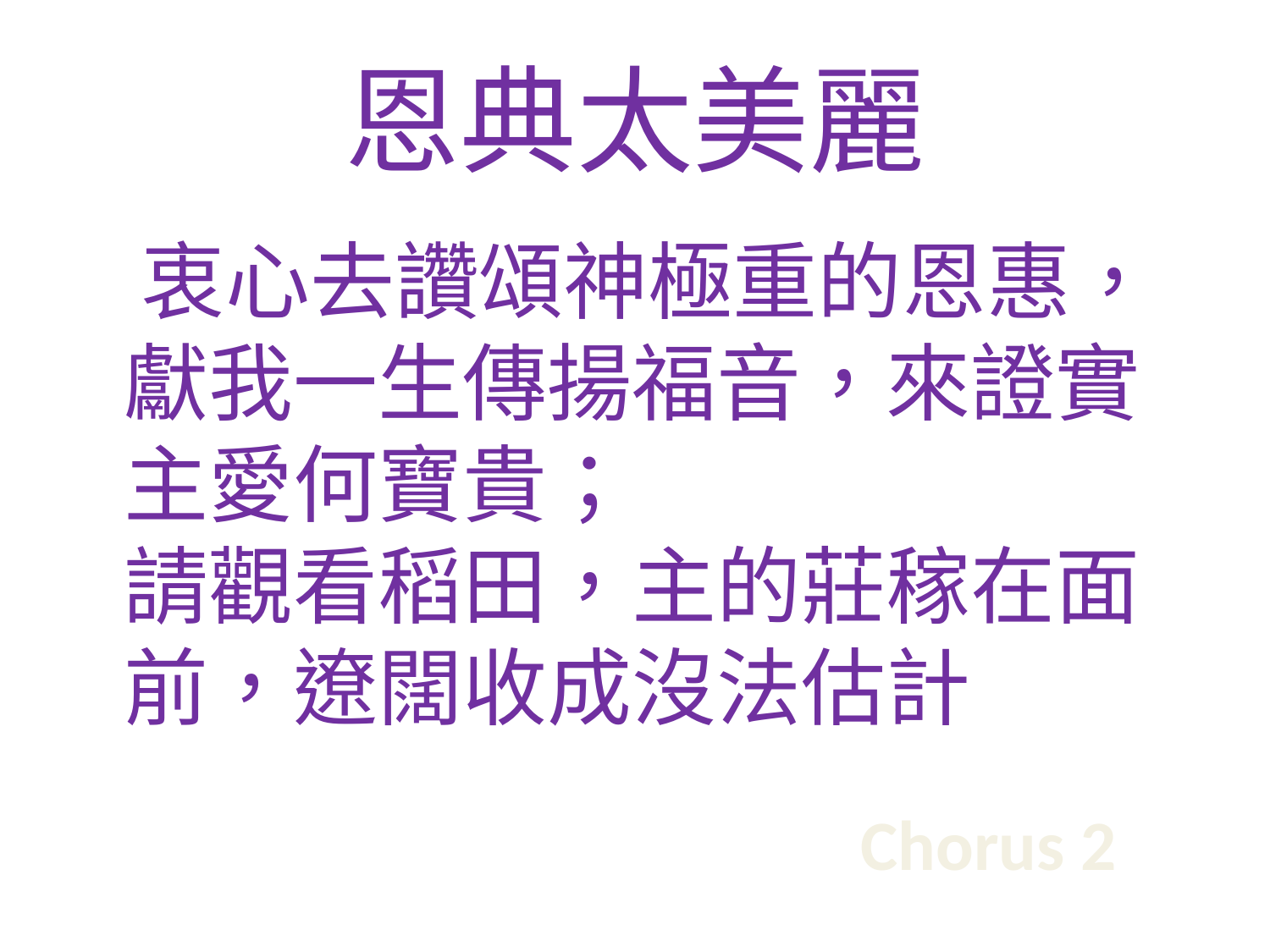

# 恩典太美麗
    衷心去讚頌神極重的恩惠，
獻我一生傳揚福音，來證實主愛何寶貴；
請觀看稻田，主的莊稼在面前，遼闊收成沒法估計

Chorus 2